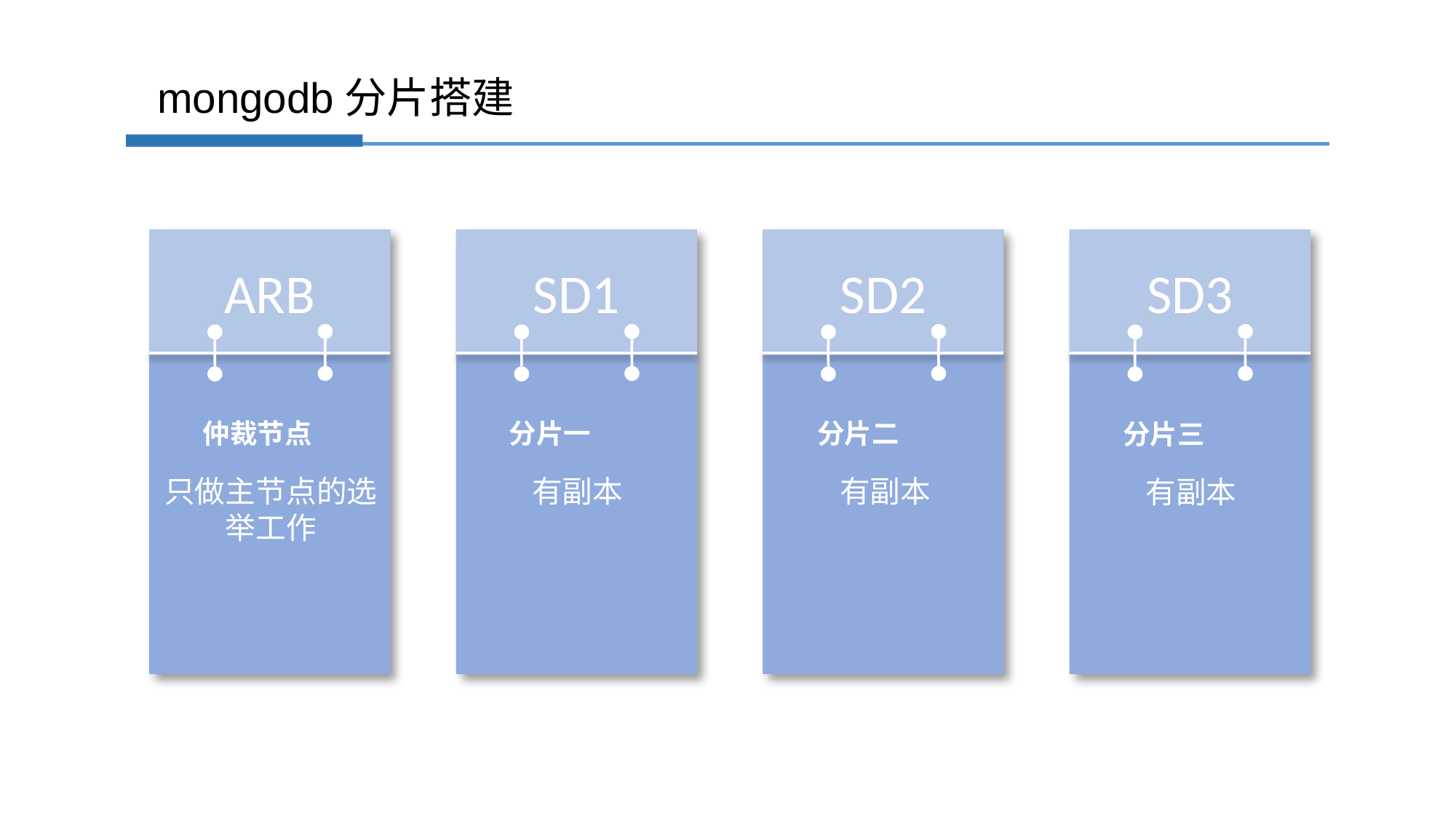

mongodb分片搭建

ARB

仲裁节点
只做主节点的选举工作

SD1

分片一
有副本

SD2

分片二
有副本

SD3

分片三
有副本